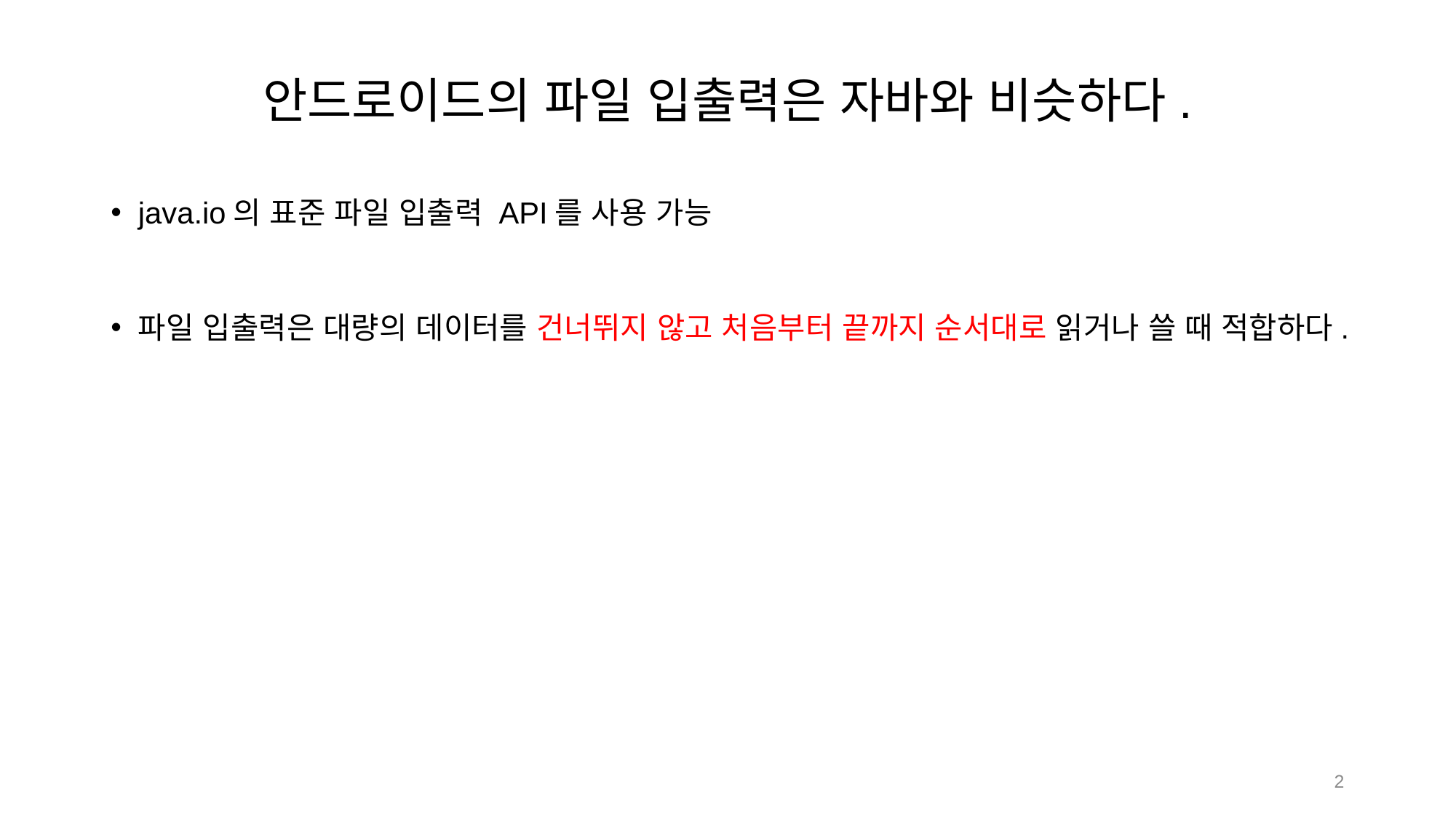

# 안드로이드의 파일 입출력은 자바와 비슷하다.
java.io의 표준 파일 입출력 API를 사용 가능

파일 입출력은 대량의 데이터를 건너뛰지 않고 처음부터 끝까지 순서대로 읽거나 쓸 때 적합하다.
2